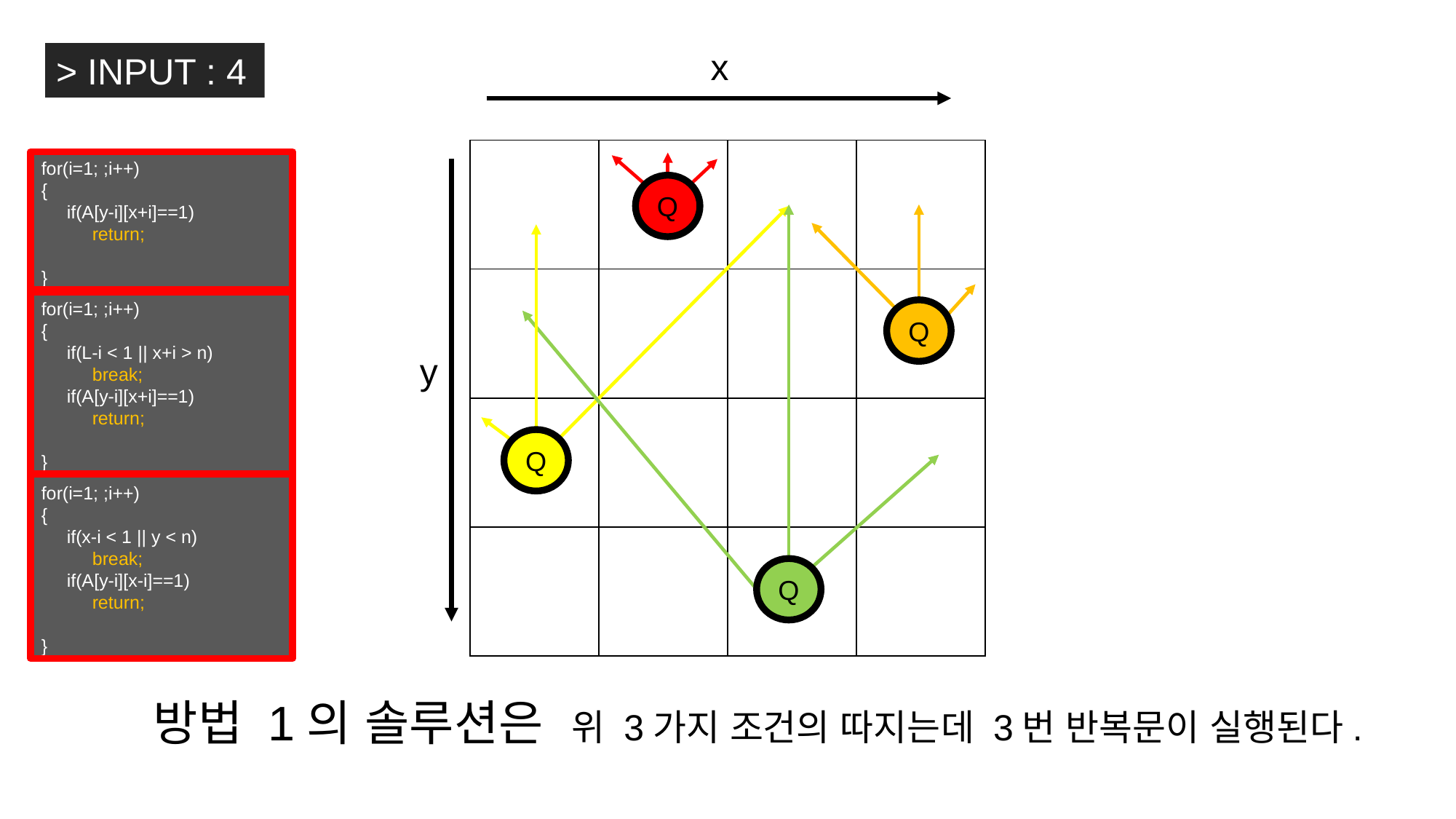

x
> INPUT : 4
|  |  |  |  |
| --- | --- | --- | --- |
|  |  |  |  |
|  |  |  |  |
|  |  |  |  |
for(i=1; ;i++)
{
     if(A[y-i][x+i]==1)
          return;

}

Q

for(i=1; ;i++)
{
     if(L-i < 1 || x+i > n)
          break;
     if(A[y-i][x+i]==1)
          return;

}
Q
y
Q

for(i=1; ;i++)
{
     if(x-i < 1 || y < n)
          break;
     if(A[y-i][x-i]==1)
          return;

}
Q
방법 1의 솔루션은  위 3가지 조건의 따지는데 3번 반복문이 실행된다.